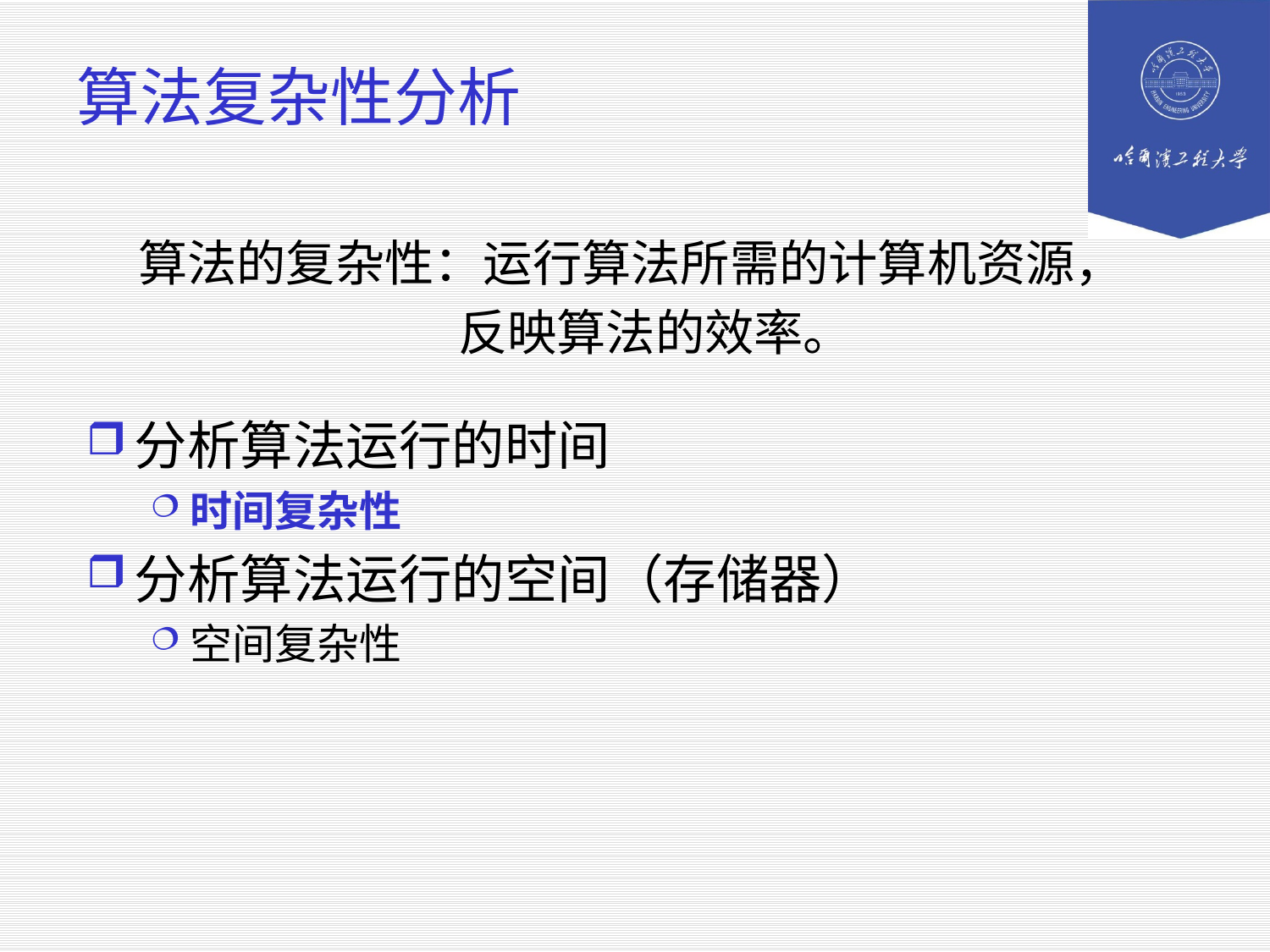

# 算法复杂性分析
算法的复杂性：运行算法所需的计算机资源，
                            反映算法的效率。
分析算法运行的时间
时间复杂性
分析算法运行的空间（存储器）
空间复杂性